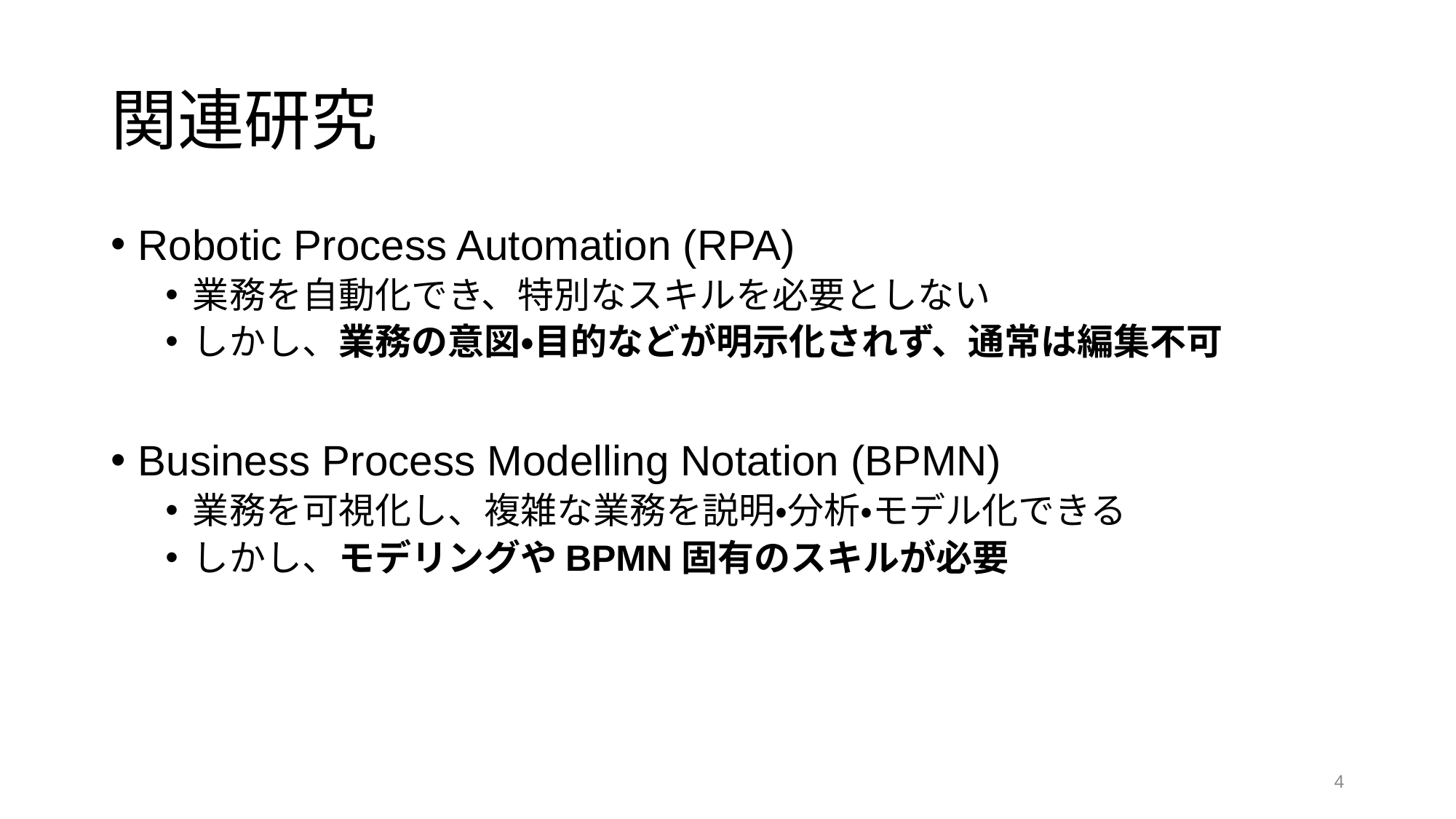

# 関連研究
Robotic Process Automation (RPA)
業務を自動化でき、特別なスキルを必要としない
しかし、業務の意図・目的などが明示化されず、通常は編集不可

Business Process Modelling Notation (BPMN)
業務を可視化し、複雑な業務を説明・分析・モデル化できる
しかし、モデリングやBPMN固有のスキルが必要
4